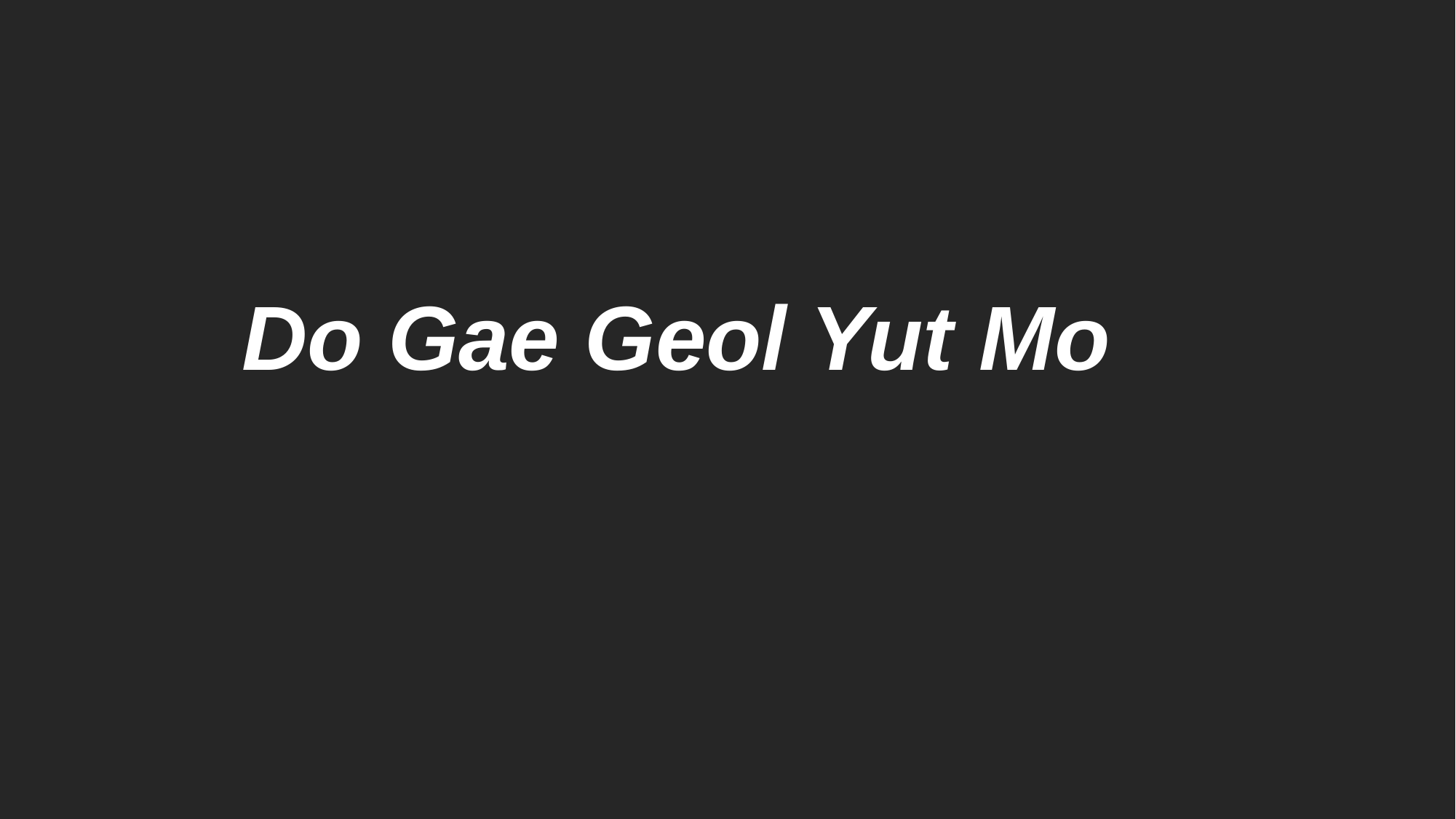

Do Gae Geol Yut Mo

도서관 대출 프로그램
장원익 남은종 김예인 권서연